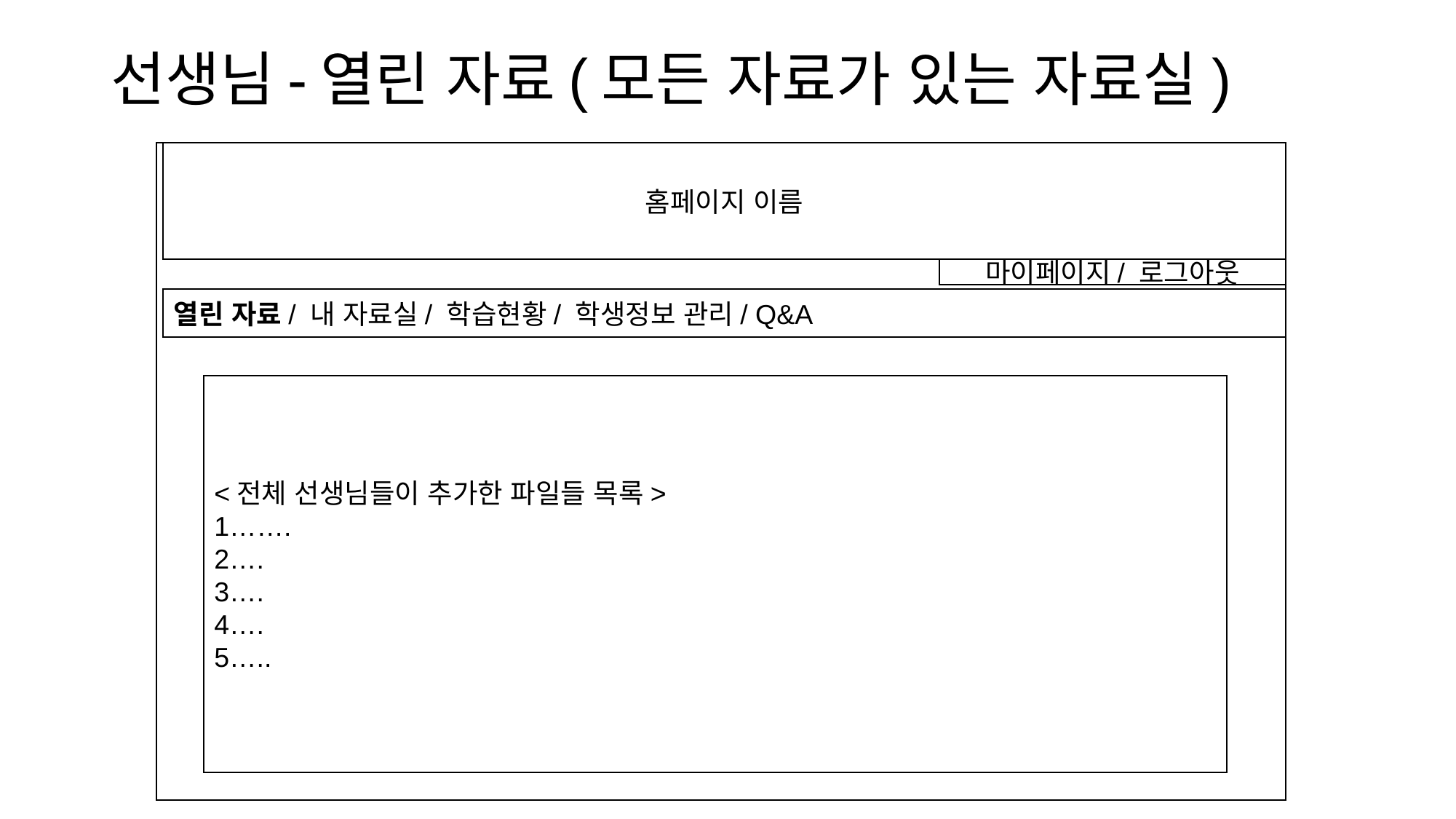

# 선생님-열린 자료(모든 자료가 있는 자료실)

홈페이지 이름
마이페이지/ 로그아웃
열린 자료/ 내 자료실/ 학습현황/ 학생정보 관리/ Q&A
<전체 선생님들이 추가한 파일들 목록>
1…….
2….
3….
4….
5…..